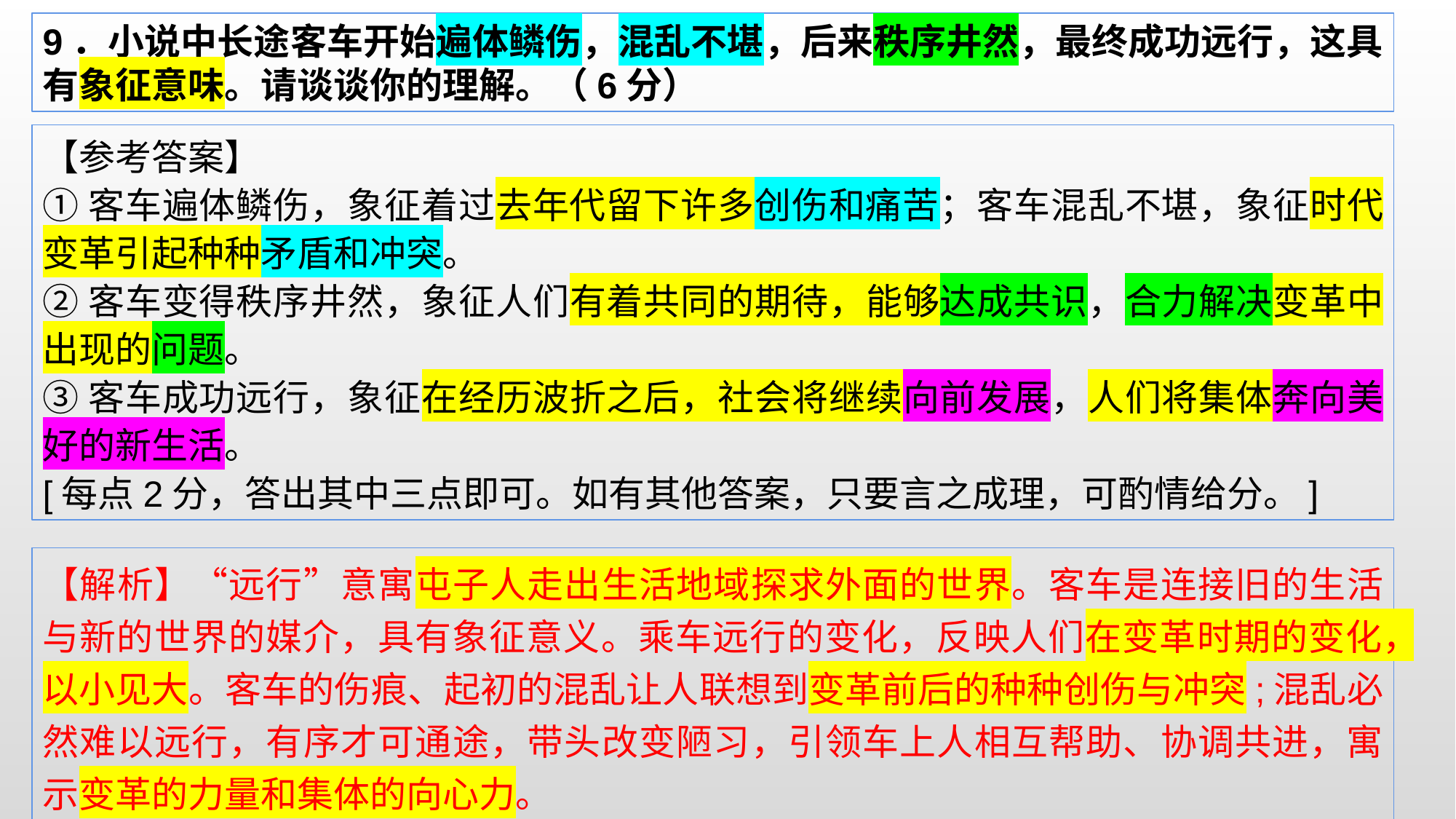

9．小说中长途客车开始遍体鳞伤，混乱不堪，后来秩序井然，最终成功远行，这具有象征意味。请谈谈你的理解。（6分）
【参考答案】
①客车遍体鳞伤，象征着过去年代留下许多创伤和痛苦；客车混乱不堪，象征时代变革引起种种矛盾和冲突。
②客车变得秩序井然，象征人们有着共同的期待，能够达成共识，合力解决变革中出现的问题。
③客车成功远行，象征在经历波折之后，社会将继续向前发展，人们将集体奔向美好的新生活。
[每点2分，答出其中三点即可。如有其他答案，只要言之成理，可酌情给分。]
【解析】“远行”意寓屯子人走出生活地域探求外面的世界。客车是连接旧的生活与新的世界的媒介，具有象征意义。乘车远行的变化，反映人们在变革时期的变化，以小见大。客车的伤痕、起初的混乱让人联想到变革前后的种种创伤与冲突;混乱必然难以远行，有序才可通途，带头改变陋习，引领车上人相互帮助、协调共进，寓示变革的力量和集体的向心力。